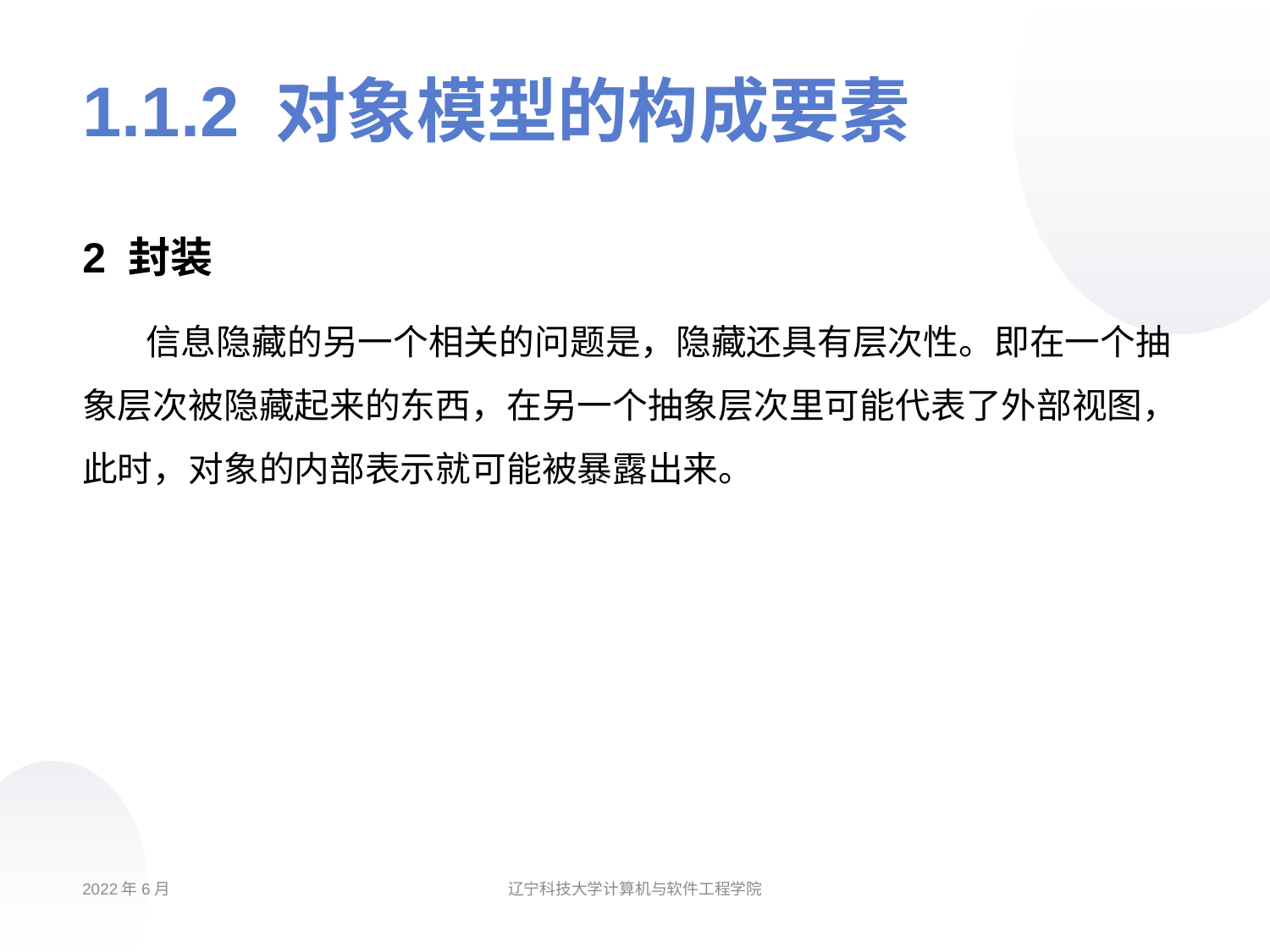

# 1.1.2 对象模型的构成要素
2 封装
信息隐藏的另一个相关的问题是，隐藏还具有层次性。即在一个抽象层次被隐藏起来的东西，在另一个抽象层次里可能代表了外部视图，此时，对象的内部表示就可能被暴露出来。

2022年6月
辽宁科技大学计算机与软件工程学院
36